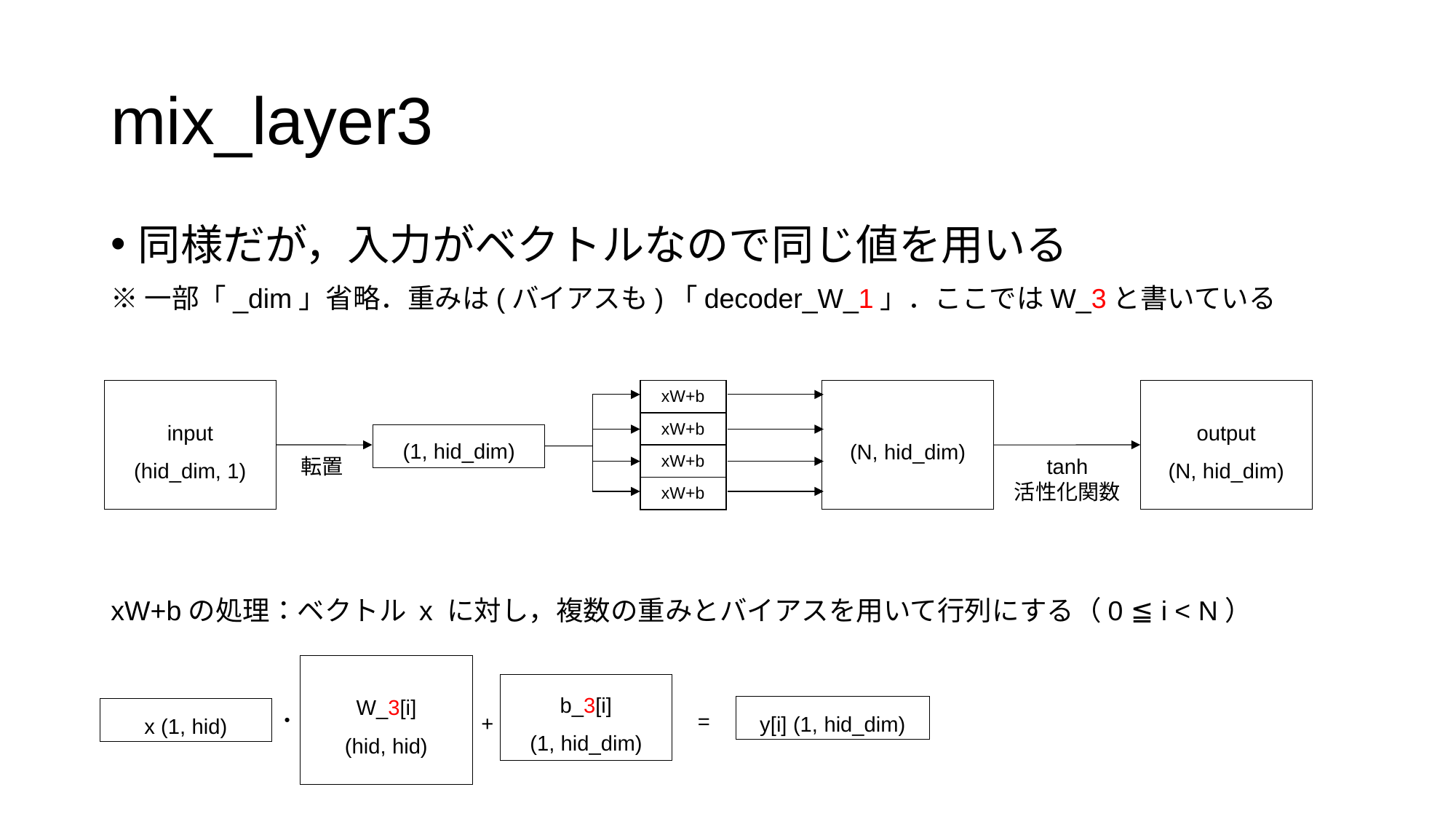

# mix_layer3
同様だが，入力がベクトルなので同じ値を用いる
※一部「_dim」省略．重みは(バイアスも)「decoder_W_1」．ここではW_3と書いている

xW+bの処理：ベクトル x に対し，複数の重みとバイアスを用いて行列にする（0 ≦ i < N）
input
(hid_dim, 1)
output
(N, hid_dim)
| xW+b |
| --- |
| xW+b |
| xW+b |
| xW+b |
(N, hid_dim)
(1, hid_dim)
転置
tanh
活性化関数
W_3[i]
(hid, hid)
b_3[i]
(1, hid_dim)
y[i] (1, hid_dim)
x (1, hid)
・
=
+